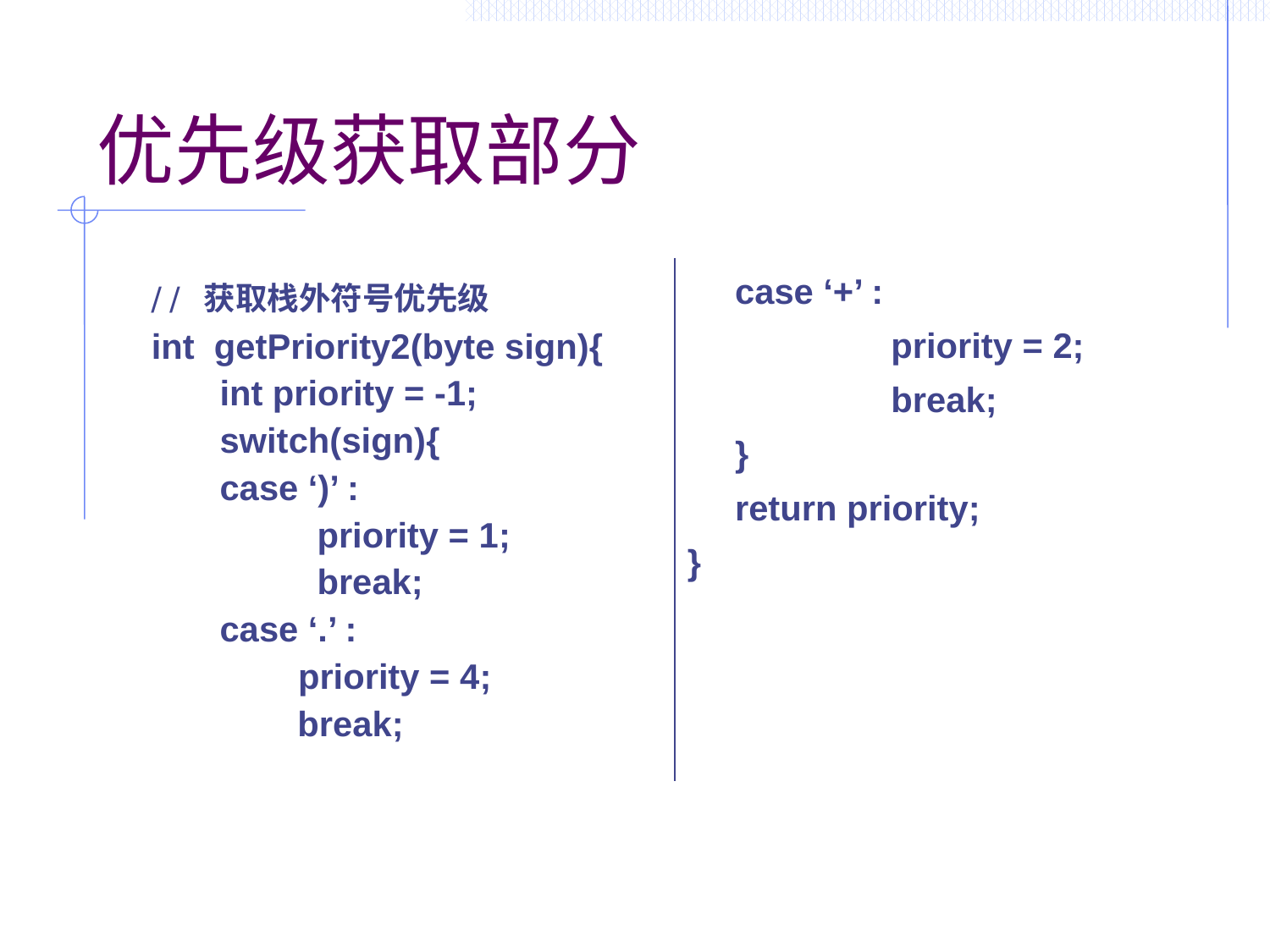

# 优先级获取部分
| // 获取栈外符号优先级 int getPriority2(byte sign){ int priority = -1; switch(sign){ case ‘)’ : priority = 1; break; case ‘.’ : priority = 4; break; | case ‘+’ : priority = 2; break; } return priority; } |
| --- | --- |